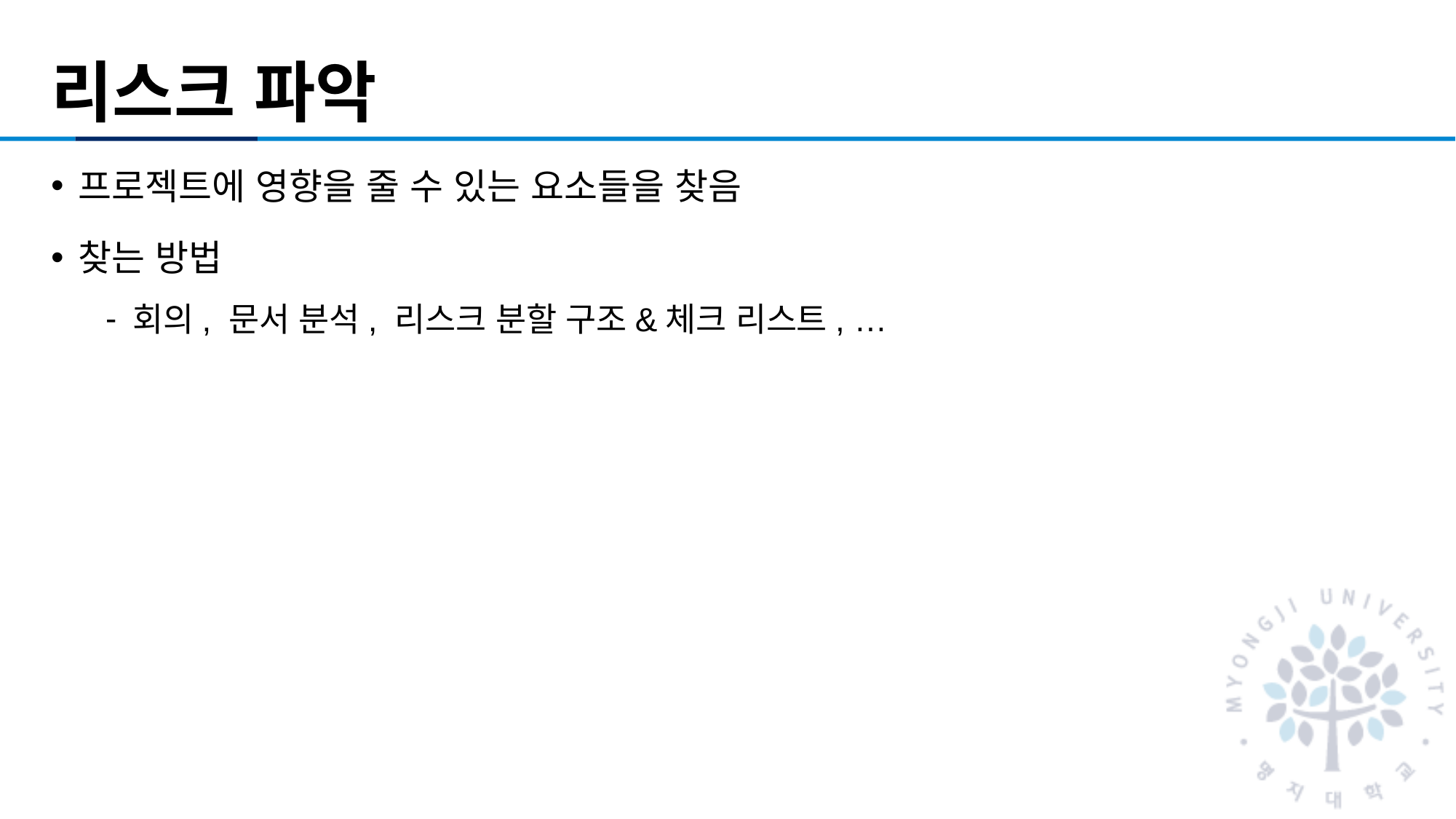

# 리스크 파악
프로젝트에 영향을 줄 수 있는 요소들을 찾음
찾는 방법
회의, 문서 분석, 리스크 분할 구조&체크 리스트, …